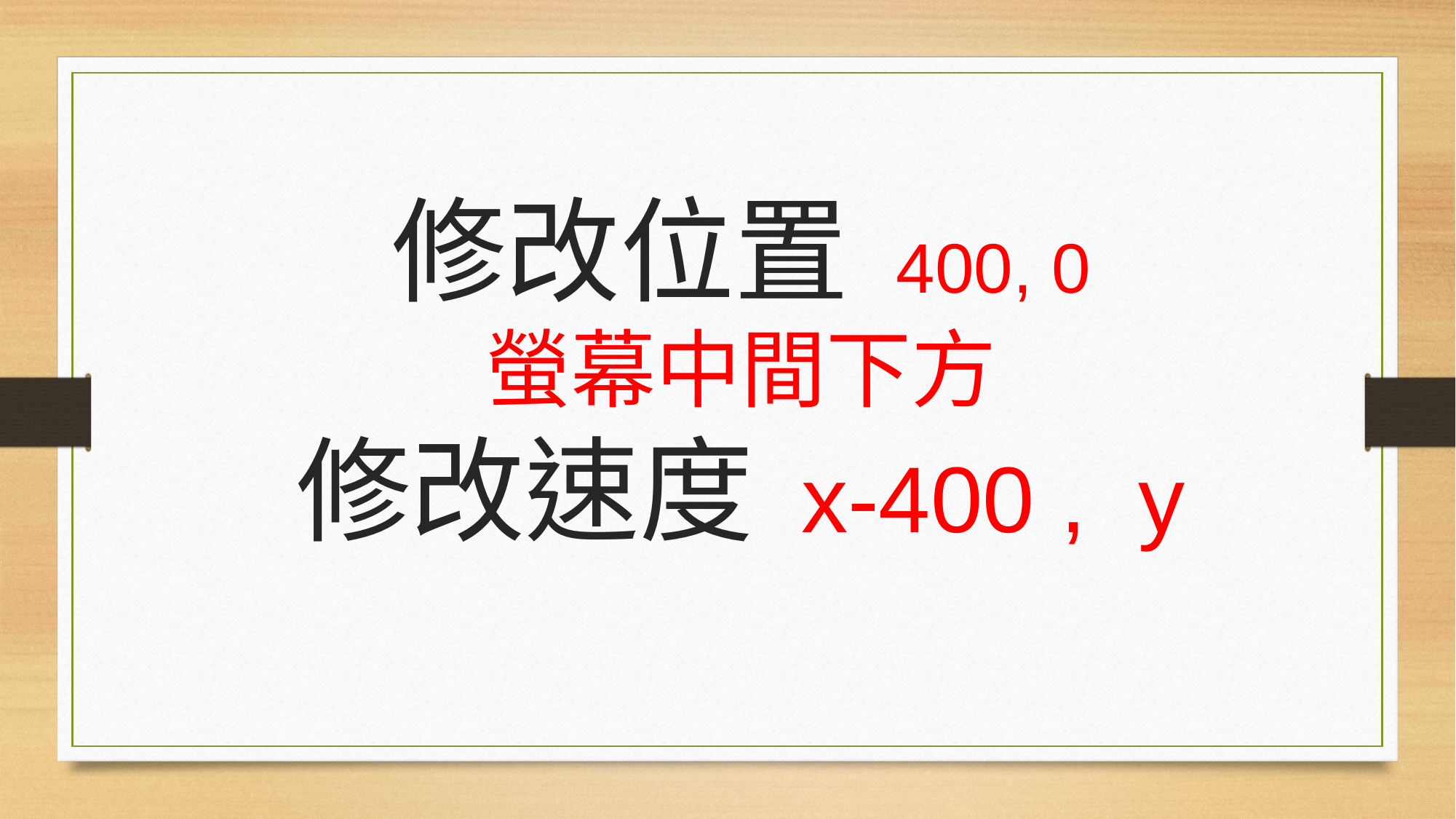

# 修改位置 400, 0 螢幕中間下方 修改速度 x-400 ,  y